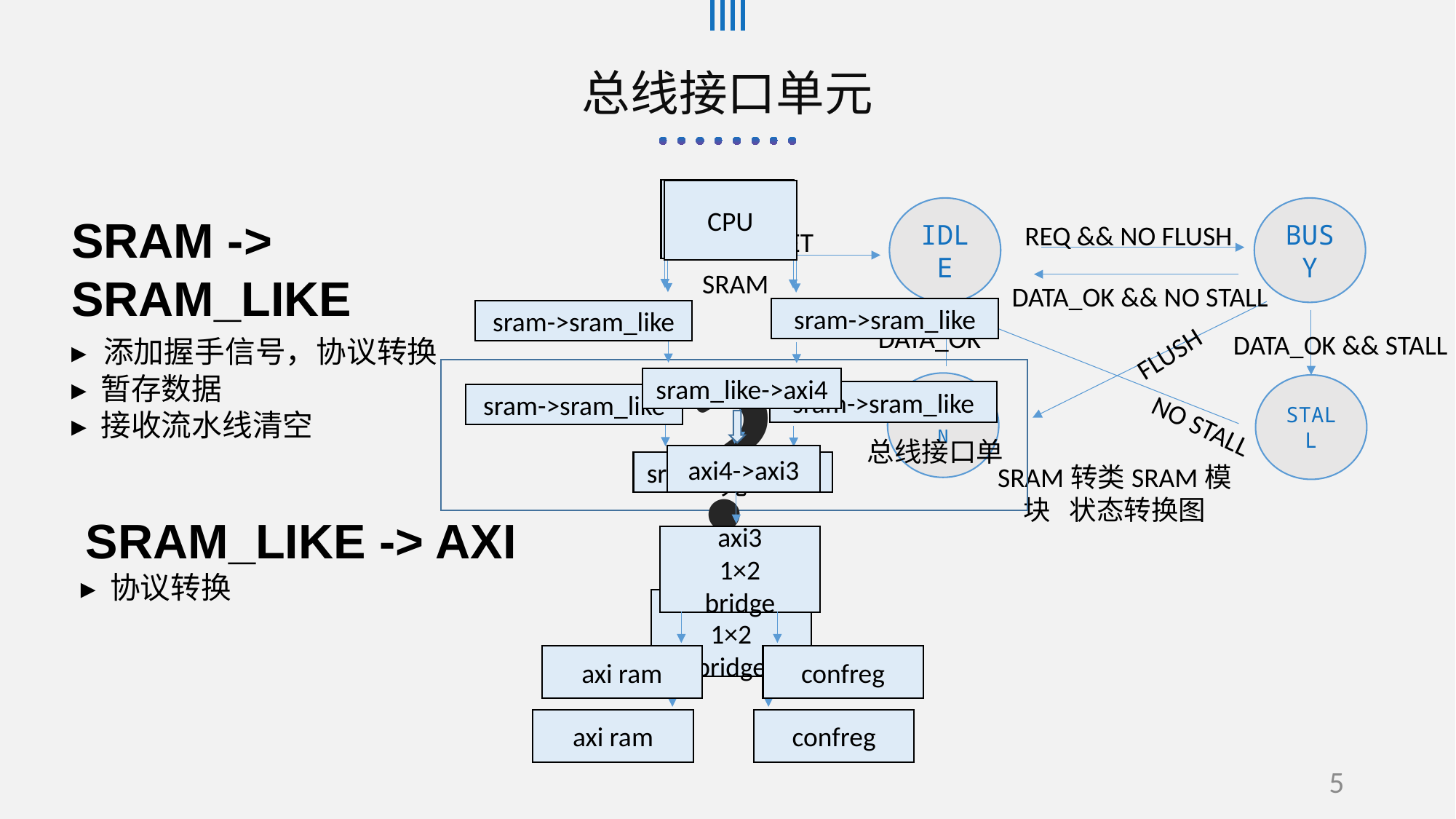

总线接口单元

CPU
CPU
IDLE
BUSY
SRAM -> SRAM_LIKE
▸ 添加握手信号，协议转换
▸ 暂存数据
▸ 接收流水线清空
REQ && NO FLUSH
RESET
SRAM
DATA_OK && NO STALL
sram->sram_like
sram->sram_like
?
DATA_OK
DATA_OK && STALL
FLUSH

                                                                总线接口单元
sram_like->axi4
RETURN
STALL
sram->sram_like
sram->sram_like
NO STALL

axi4->axi3
sram_like->axi4
SRAM转类SRAM模块   状态转换图
 SRAM_LIKE -> AXI
▸ 协议转换

axi3
1×2
bridge
AXI
1×2
bridge
confreg
axi ram
confreg
axi ram
5